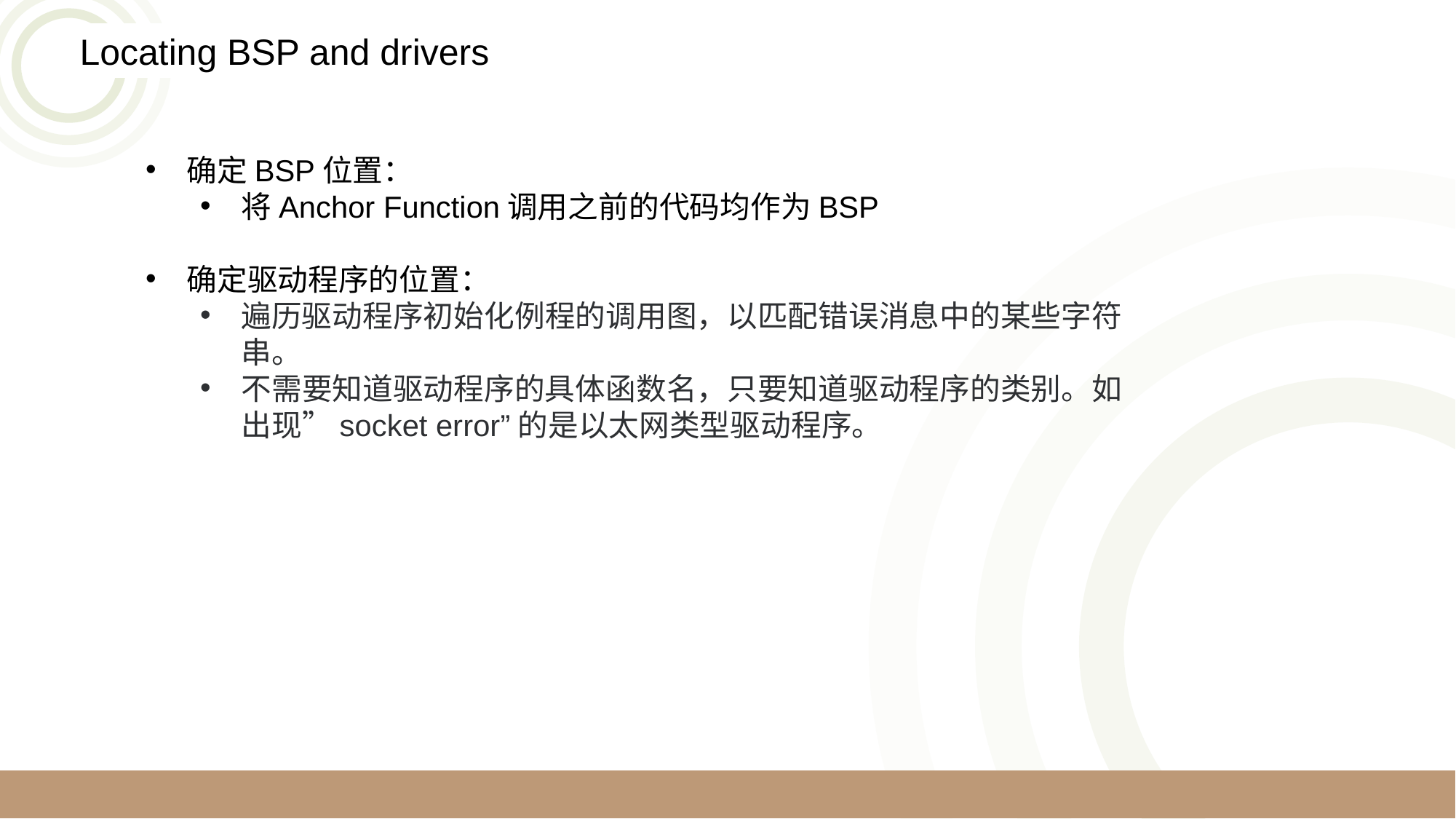

Locating BSP and drivers

确定BSP位置：
将Anchor Function调用之前的代码均作为BSP

确定驱动程序的位置：
遍历驱动程序初始化例程的调用图，以匹配错误消息中的某些字符串。
不需要知道驱动程序的具体函数名，只要知道驱动程序的类别。如出现”socket error”的是以太网类型驱动程序。